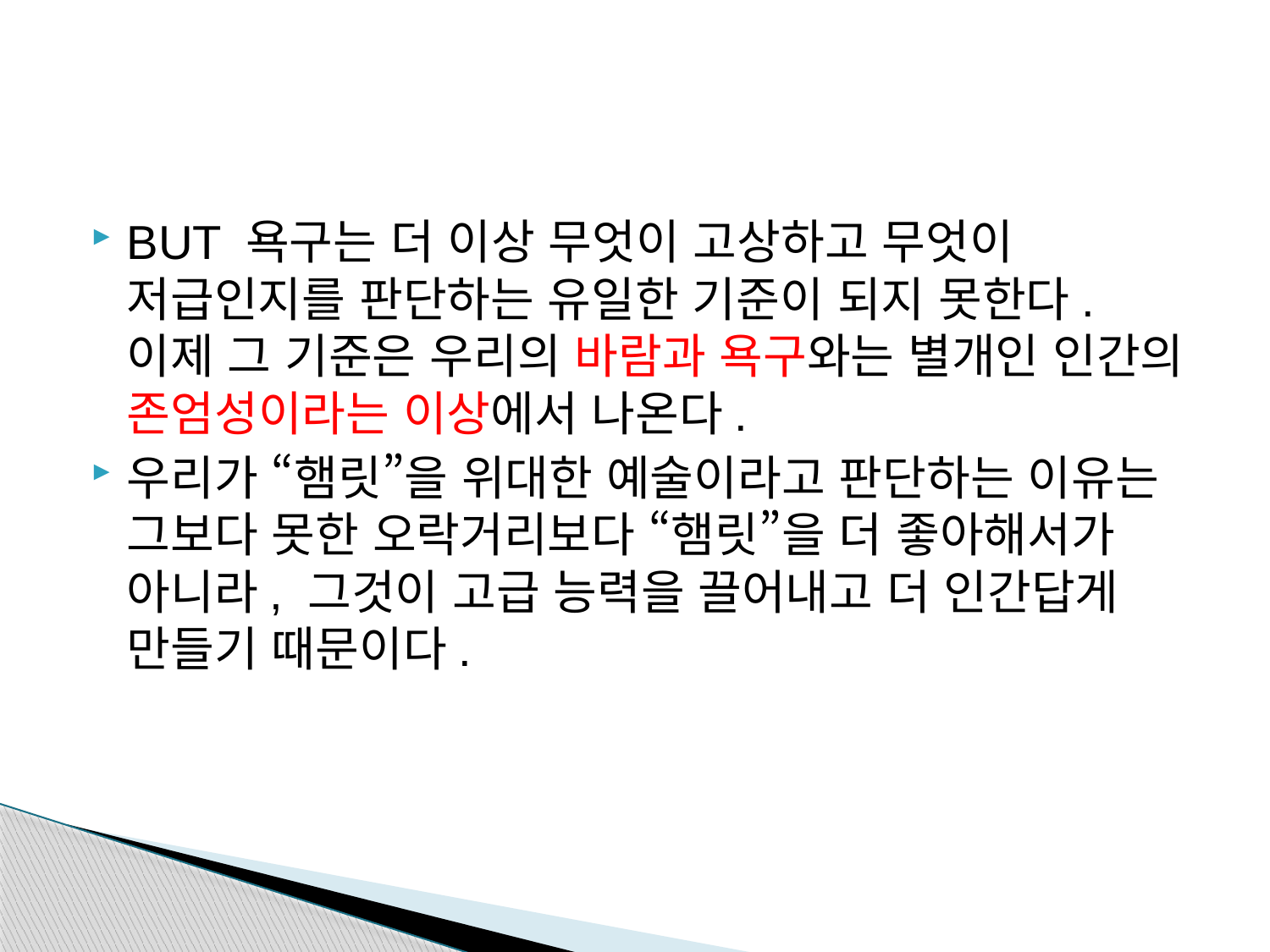

#
BUT 욕구는 더 이상 무엇이 고상하고 무엇이 저급인지를 판단하는 유일한 기준이 되지 못한다. 이제 그 기준은 우리의 바람과 욕구와는 별개인 인간의 존엄성이라는 이상에서 나온다.
우리가 “햄릿”을 위대한 예술이라고 판단하는 이유는 그보다 못한 오락거리보다 “햄릿”을 더 좋아해서가 아니라, 그것이 고급 능력을 끌어내고 더 인간답게 만들기 때문이다.